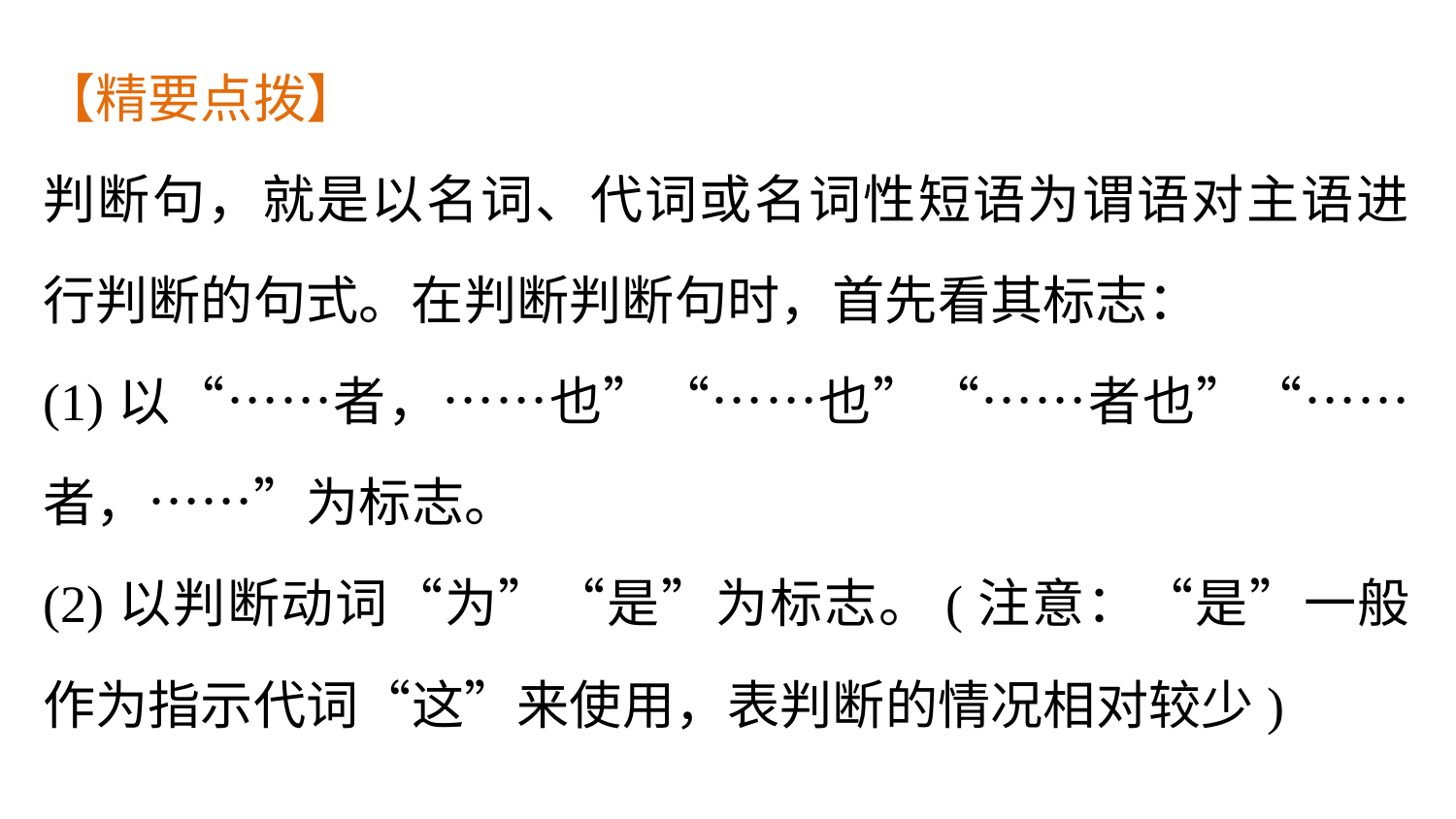

【精要点拨】
判断句，就是以名词、代词或名词性短语为谓语对主语进行判断的句式。在判断判断句时，首先看其标志：
(1)以“……者，……也”“……也”“……者也”“……者，……”为标志。
(2)以判断动词“为”“是”为标志。(注意：“是”一般作为指示代词“这”来使用，表判断的情况相对较少)